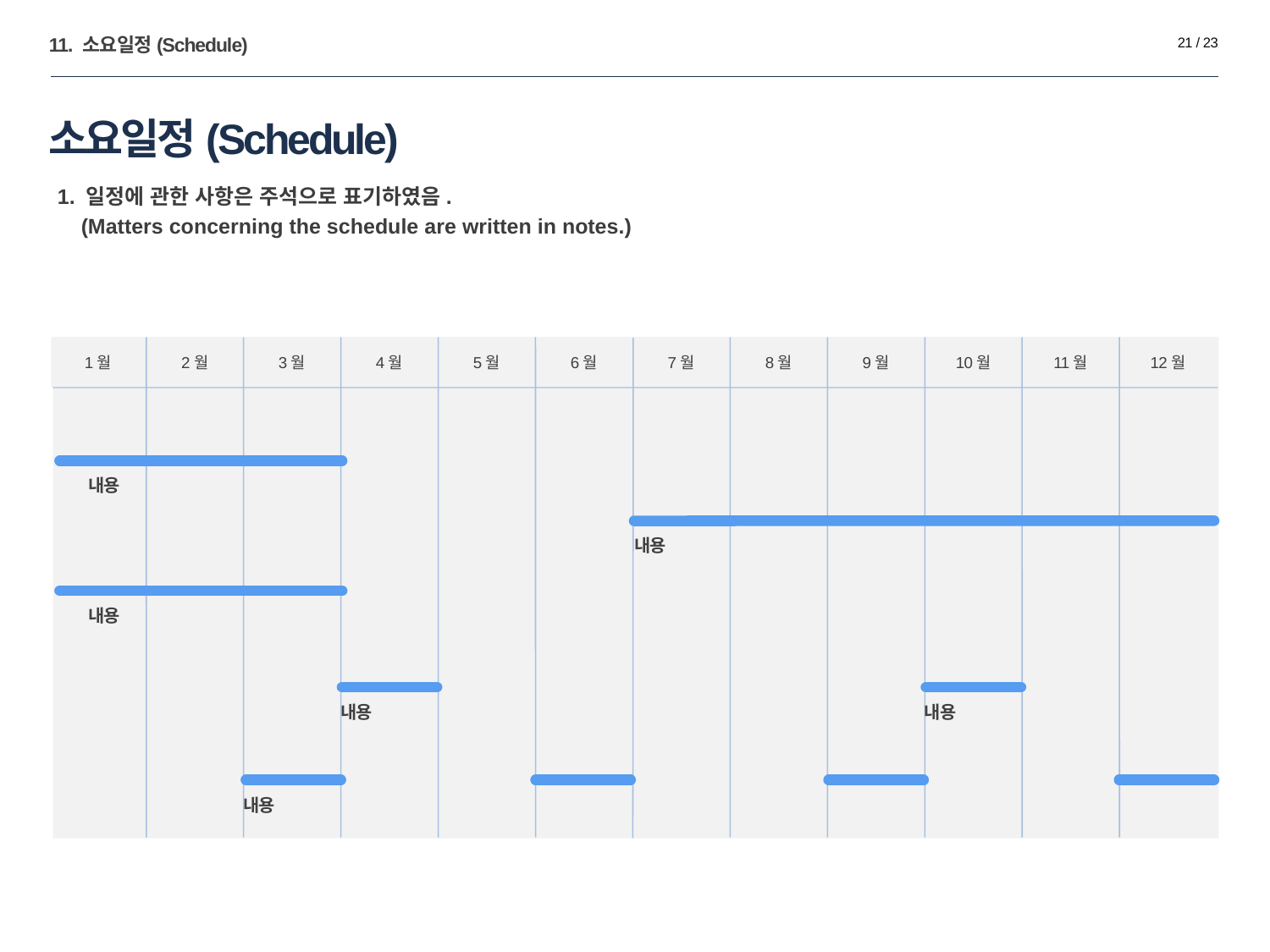

11. 소요일정(Schedule)
21 / 23
# 소요일정(Schedule)
1. 일정에 관한 사항은 주석으로 표기하였음.
    (Matters concerning the schedule are written in notes.)

1월

2월
3월
4월
5월
6월
7월
8월
9월
10월
11월
12월

내용
내용
내용
내용
내용
내용